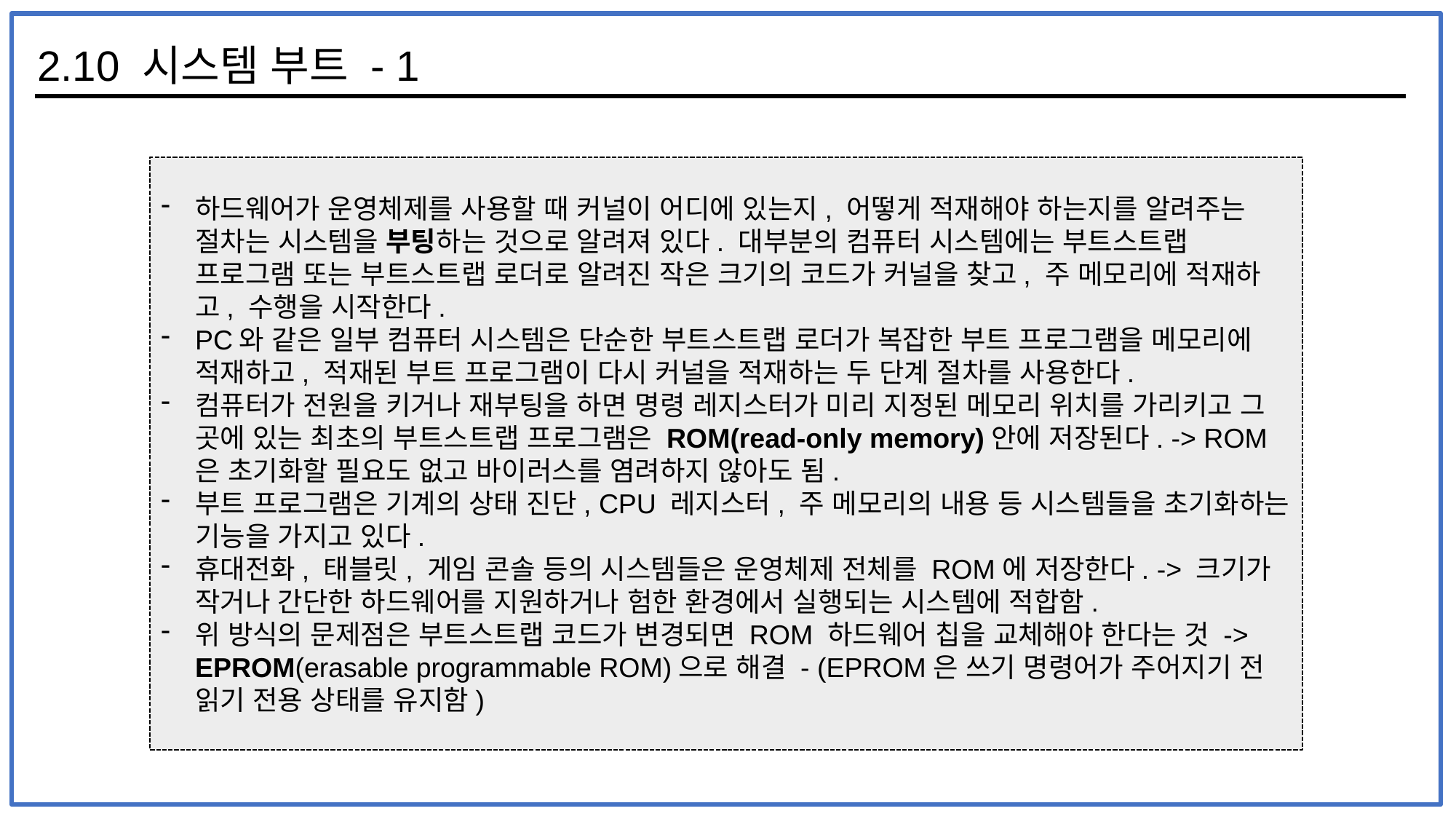

2.10 시스템 부트 - 1
하드웨어가 운영체제를 사용할 때 커널이 어디에 있는지, 어떻게 적재해야 하는지를 알려주는 절차는 시스템을 부팅하는 것으로 알려져 있다. 대부분의 컴퓨터 시스템에는 부트스트랩 프로그램 또는 부트스트랩 로더로 알려진 작은 크기의 코드가 커널을 찾고, 주 메모리에 적재하고, 수행을 시작한다.
PC와 같은 일부 컴퓨터 시스템은 단순한 부트스트랩 로더가 복잡한 부트 프로그램을 메모리에 적재하고, 적재된 부트 프로그램이 다시 커널을 적재하는 두 단계 절차를 사용한다.
컴퓨터가 전원을 키거나 재부팅을 하면 명령 레지스터가 미리 지정된 메모리 위치를 가리키고 그 곳에 있는 최초의 부트스트랩 프로그램은 ROM(read-only memory)안에 저장된다. -> ROM은 초기화할 필요도 없고 바이러스를 염려하지 않아도 됨.
부트 프로그램은 기계의 상태 진단, CPU 레지스터, 주 메모리의 내용 등 시스템들을 초기화하는 기능을 가지고 있다.
휴대전화, 태블릿, 게임 콘솔 등의 시스템들은 운영체제 전체를 ROM에 저장한다. -> 크기가 작거나 간단한 하드웨어를 지원하거나 험한 환경에서 실행되는 시스템에 적합함.
위 방식의 문제점은 부트스트랩 코드가 변경되면 ROM 하드웨어 칩을 교체해야 한다는 것 -> EPROM(erasable programmable ROM)으로 해결 - (EPROM은 쓰기 명령어가 주어지기 전 읽기 전용 상태를 유지함)